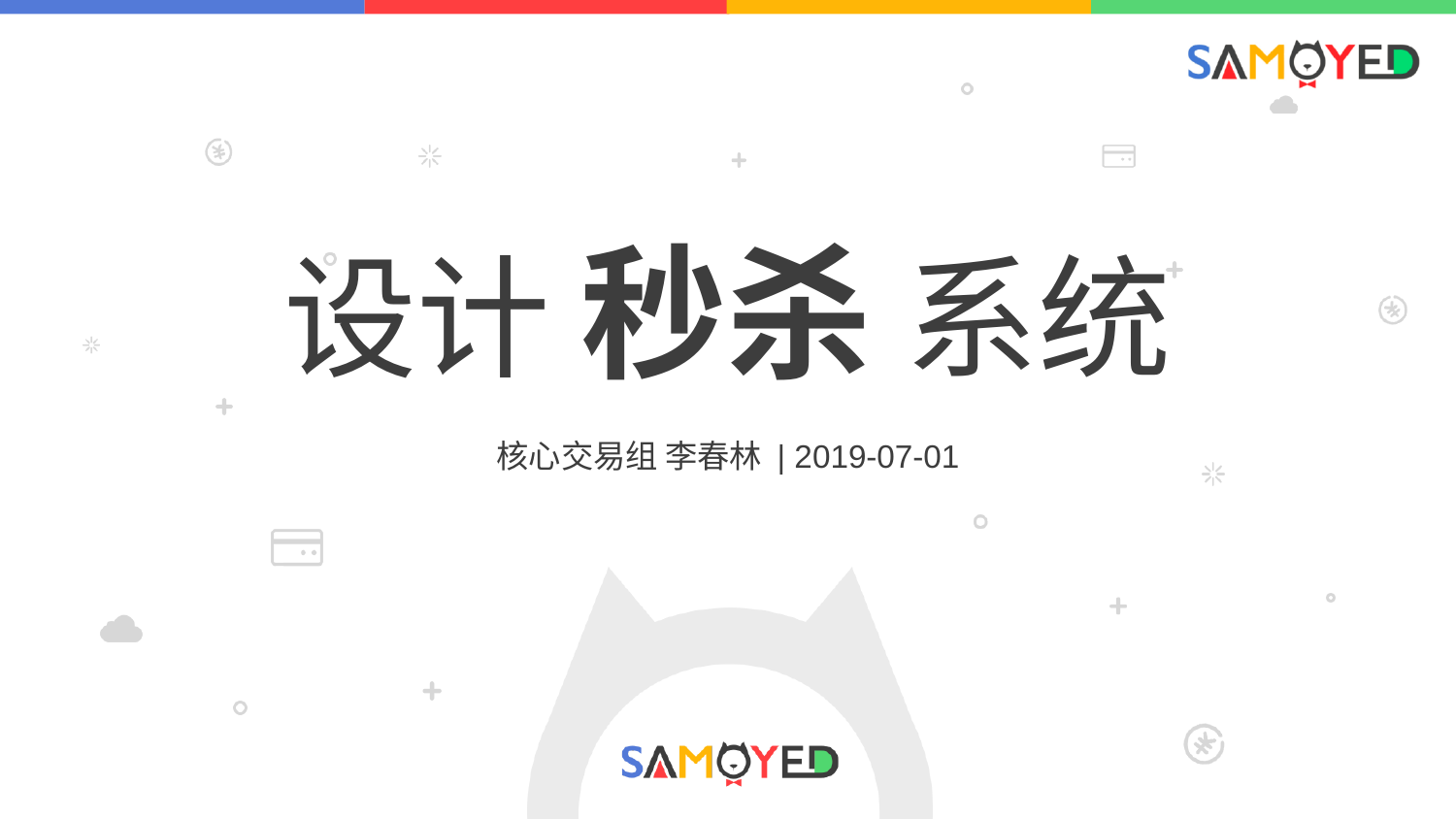

设计 秒杀 系统
核心交易组 李春林 | 2019-07-01